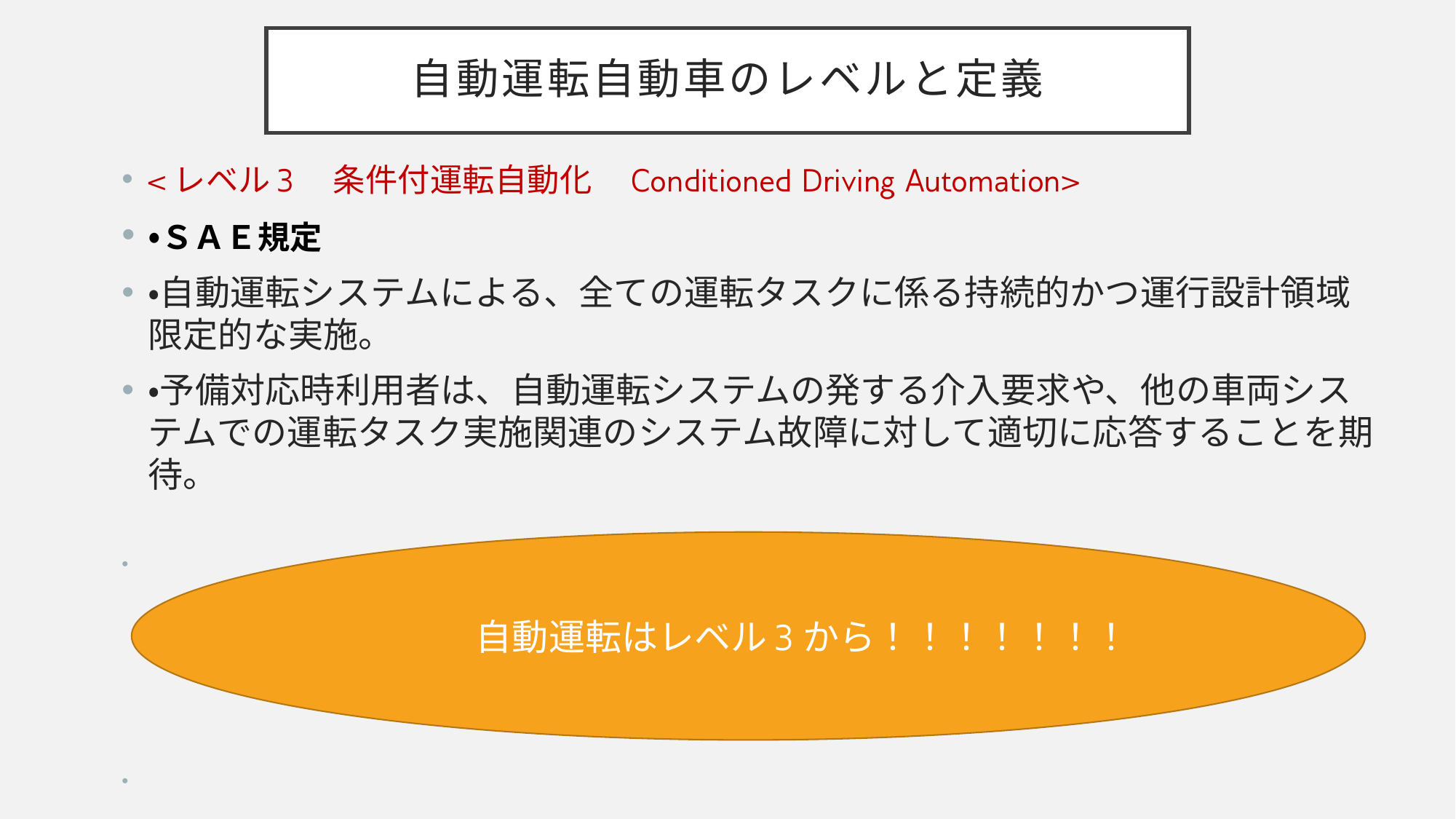

# 自動運転自動車のレベルと定義
<レベル3　条件付運転自動化　Conditioned Driving Automation>
・ＳＡＥ規定
・自動運転システムによる、全ての運転タスクに係る持続的かつ運行設計領域限定的な実施。
・予備対応時利用者は、自動運転システムの発する介入要求や、他の車両システムでの運転タスク実施関連のシステム故障に対して適切に応答することを期待。

	自動運転はレベル3から！！！！！！！